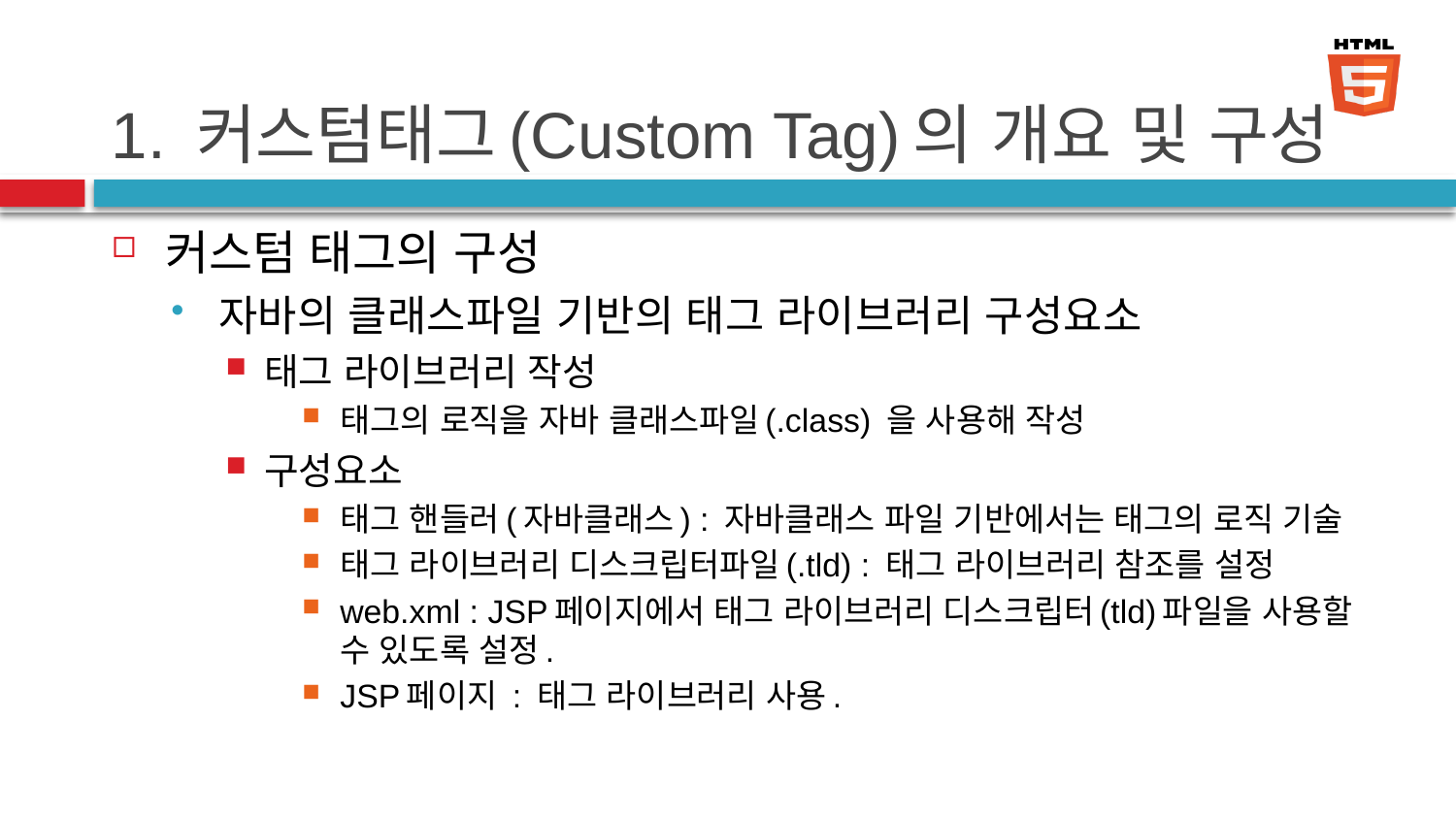

# 1. 커스텀태그(Custom Tag)의 개요 및 구성
커스텀 태그의 구성
자바의 클래스파일 기반의 태그 라이브러리 구성요소
태그 라이브러리 작성
태그의 로직을 자바 클래스파일(.class) 을 사용해 작성
구성요소
태그 핸들러(자바클래스) : 자바클래스 파일 기반에서는 태그의 로직 기술
태그 라이브러리 디스크립터파일(.tld) : 태그 라이브러리 참조를 설정
web.xml : JSP페이지에서 태그 라이브러리 디스크립터(tld)파일을 사용할 수 있도록 설정.
JSP페이지 : 태그 라이브러리 사용.